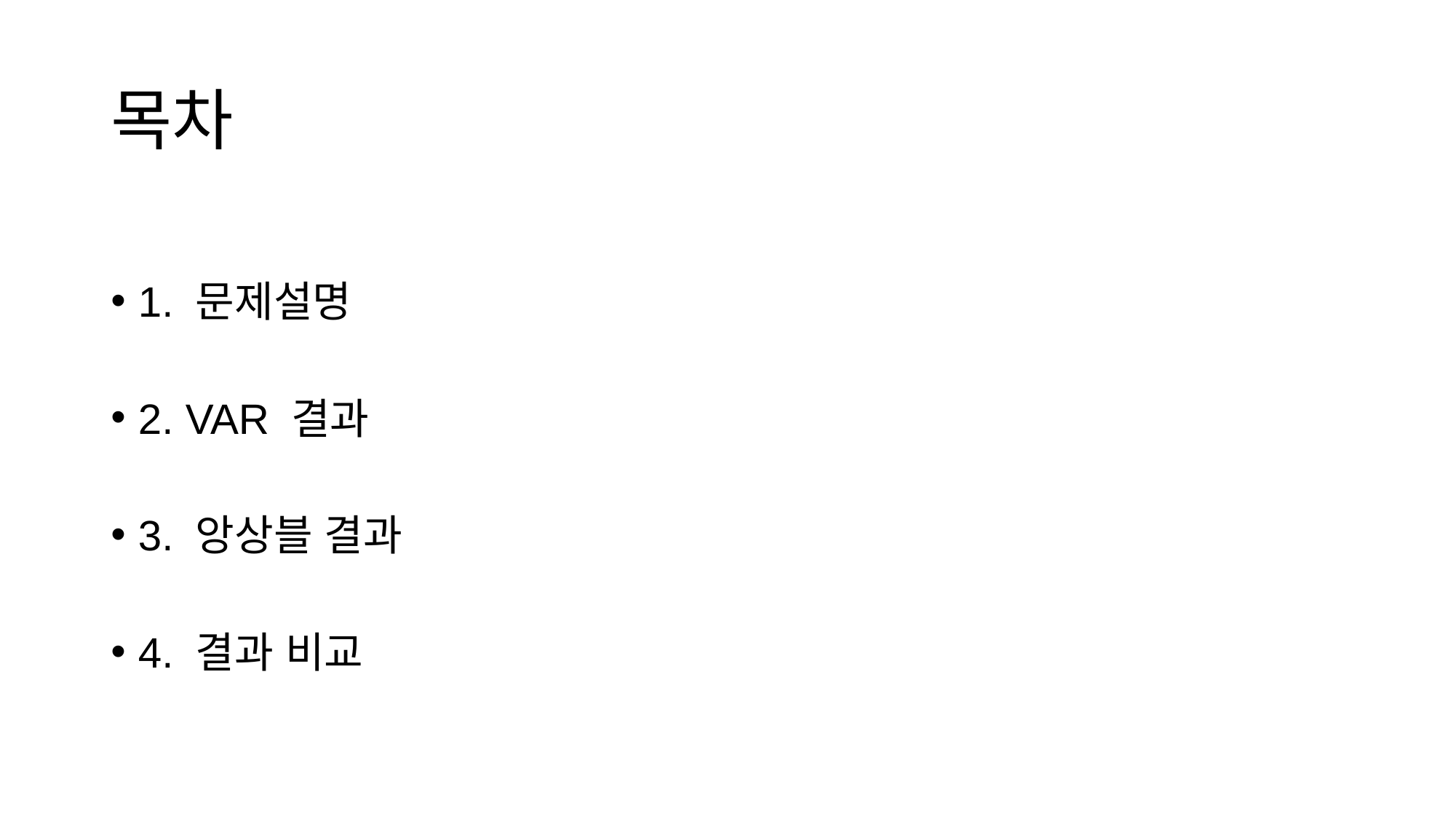

# 목차
1. 문제설명
2. VAR 결과
3. 앙상블 결과
4. 결과 비교